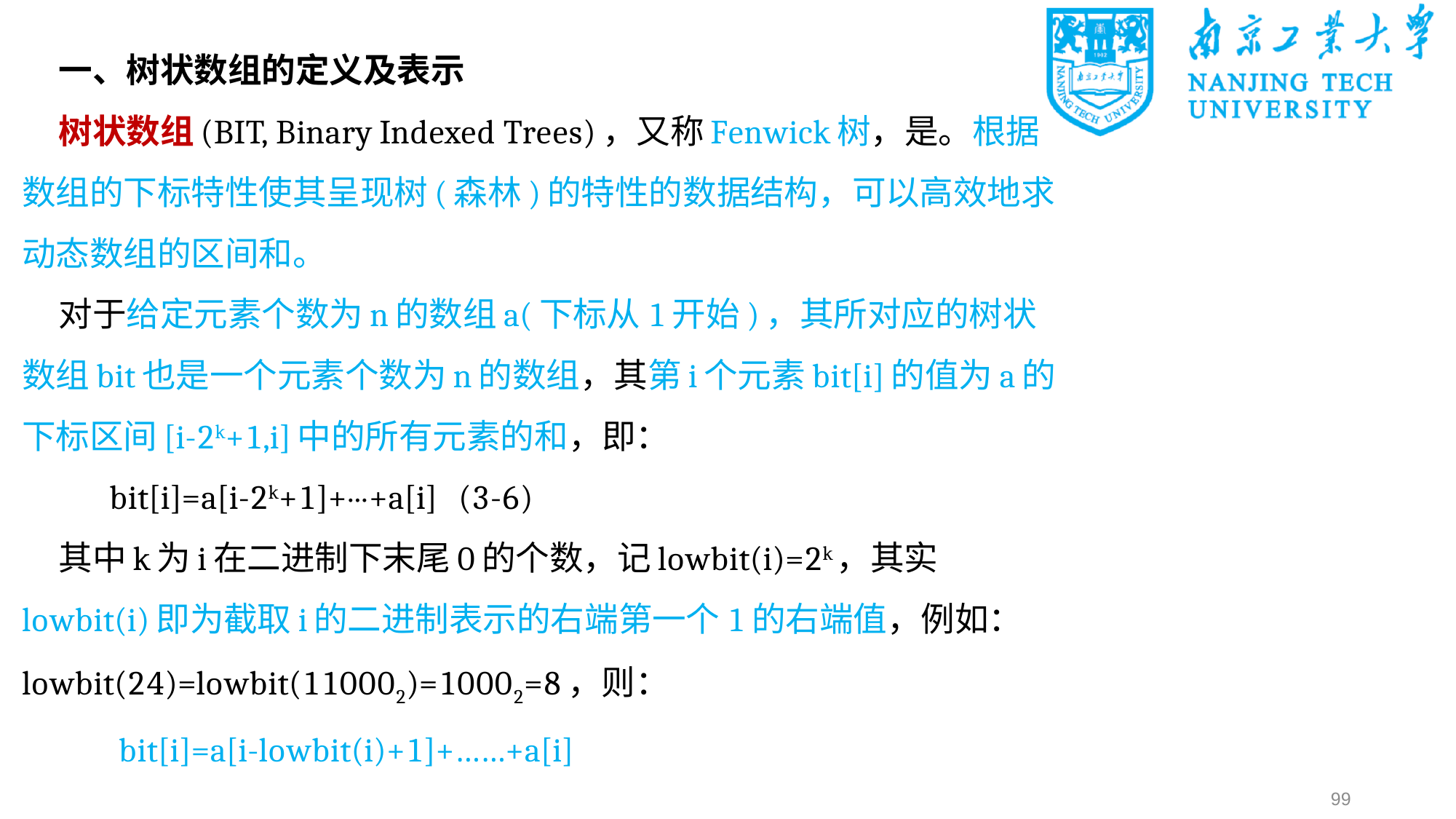

一、树状数组的定义及表示
树状数组(BIT, Binary Indexed Trees)，又称Fenwick树，是。根据数组的下标特性使其呈现树(森林)的特性的数据结构，可以高效地求动态数组的区间和。
对于给定元素个数为n的数组a(下标从1开始)，其所对应的树状数组bit也是一个元素个数为n的数组，其第i个元素bit[i]的值为a的下标区间[i-2k+1,i]中的所有元素的和，即：
	bit[i]=a[i-2k+1]+⋯+a[i]	(3-6)
其中k为i在二进制下末尾0的个数，记lowbit(i)=2k，其实lowbit(i)即为截取i的二进制表示的右端第一个1的右端值，例如：lowbit(24)=lowbit(110002)=10002=8，则：
        bit[i]=a[i-lowbit(i)+1]+……+a[i]
99